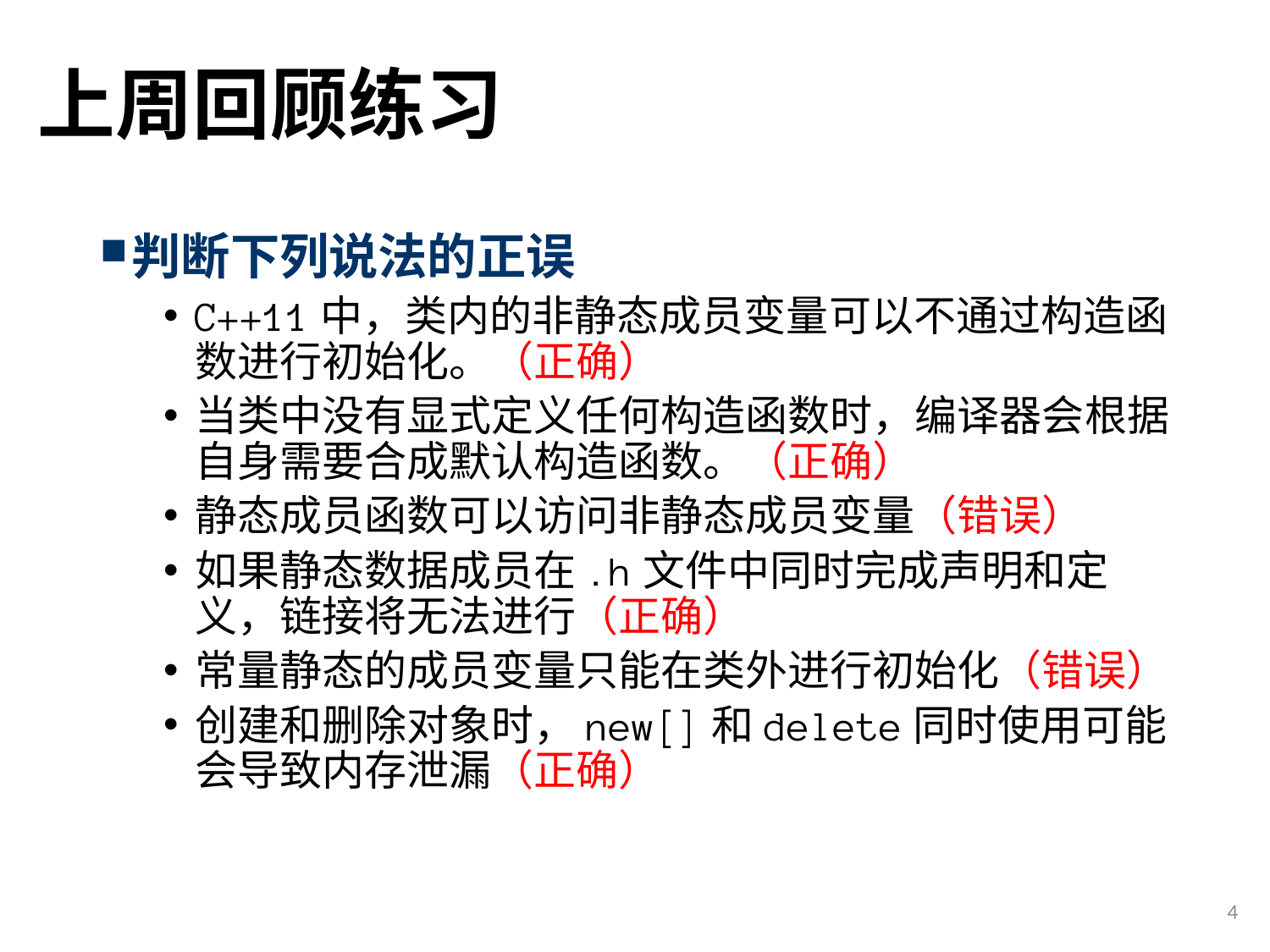

# 上周回顾练习
判断下列说法的正误
C++11中，类内的非静态成员变量可以不通过构造函数进行初始化。（正确）
当类中没有显式定义任何构造函数时，编译器会根据自身需要合成默认构造函数。（正确）
静态成员函数可以访问非静态成员变量（错误）
如果静态数据成员在.h文件中同时完成声明和定义，链接将无法进行（正确）
常量静态的成员变量只能在类外进行初始化（错误）
创建和删除对象时，new[]和delete同时使用可能会导致内存泄漏（正确）

4